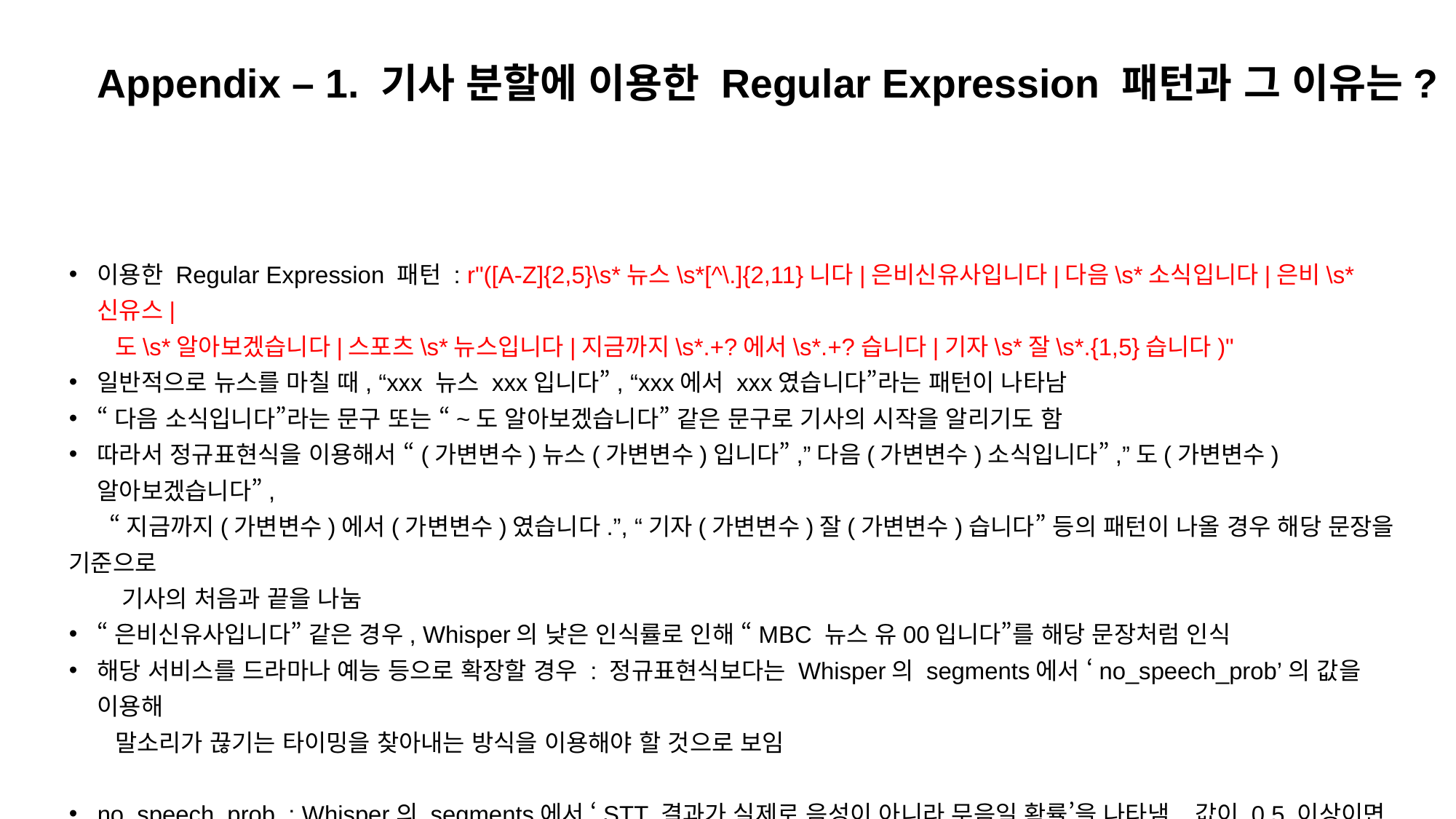

Appendix – 1. 기사 분할에 이용한 Regular Expression 패턴과 그 이유는?
이용한 Regular Expression 패턴 : r"([A-Z]{2,5}\s*뉴스\s*[^\.]{2,11}니다|은비신유사입니다|다음\s*소식입니다|은비\s*신유스|
      도\s*알아보겠습니다|스포츠\s*뉴스입니다|지금까지\s*.+?에서\s*.+?습니다|기자\s*잘\s*.{1,5}습니다)"
일반적으로 뉴스를 마칠 때, “xxx 뉴스 xxx입니다”, “xxx에서 xxx였습니다”라는 패턴이 나타남
“다음 소식입니다”라는 문구 또는 “~도 알아보겠습니다” 같은 문구로 기사의 시작을 알리기도 함
따라서 정규표현식을 이용해서 “(가변변수)뉴스(가변변수)입니다”,”다음(가변변수)소식입니다”,”도(가변변수)알아보겠습니다”,
      “지금까지(가변변수)에서(가변변수)였습니다.”, “기자(가변변수)잘(가변변수)습니다” 등의 패턴이 나올 경우 해당 문장을 기준으로
       기사의 처음과 끝을 나눔
“은비신유사입니다” 같은 경우, Whisper의 낮은 인식률로 인해 “MBC 뉴스 유00입니다”를 해당 문장처럼 인식
해당 서비스를 드라마나 예능 등으로 확장할 경우 : 정규표현식보다는 Whisper의 segments에서 ‘no_speech_prob’의 값을 이용해
      말소리가 끊기는 타이밍을 찾아내는 방식을 이용해야 할 것으로 보임

no_speech_prob  : Whisper의 segments에서 ‘STT 결과가 실제로 음성이 아니라 무음일 확률’을 나타냄. 값이 0.5 이상이면 Whisper가
      "이 부분은 말소리가 아닐 가능성이 높다"고 판단한 것.